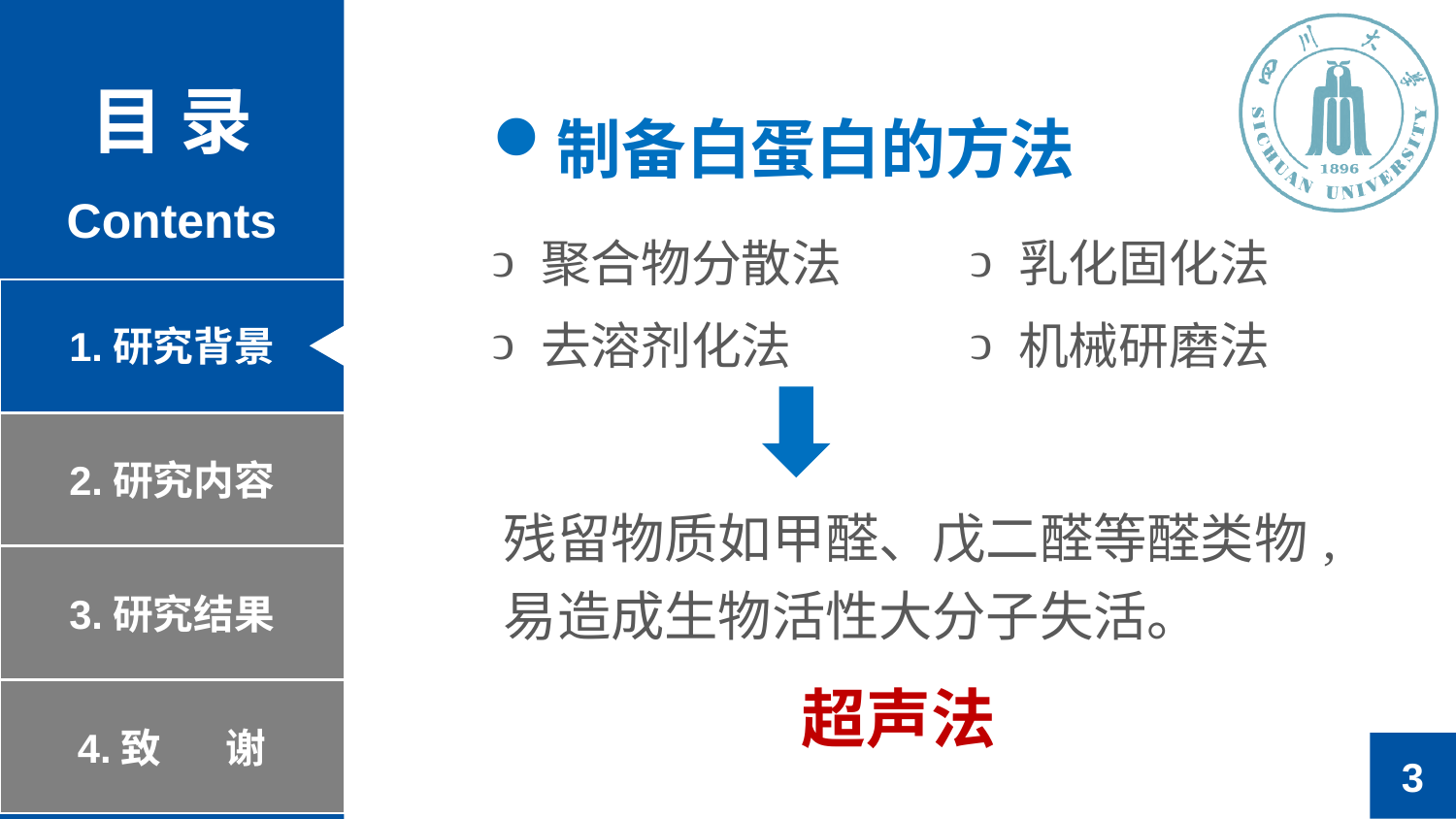

制备白蛋白的方法
聚合物分散法
去溶剂化法
乳化固化法
机械研磨法

残留物质如甲醛、戊二醛等醛类物,易造成生物活性大分子失活。

超声法
3